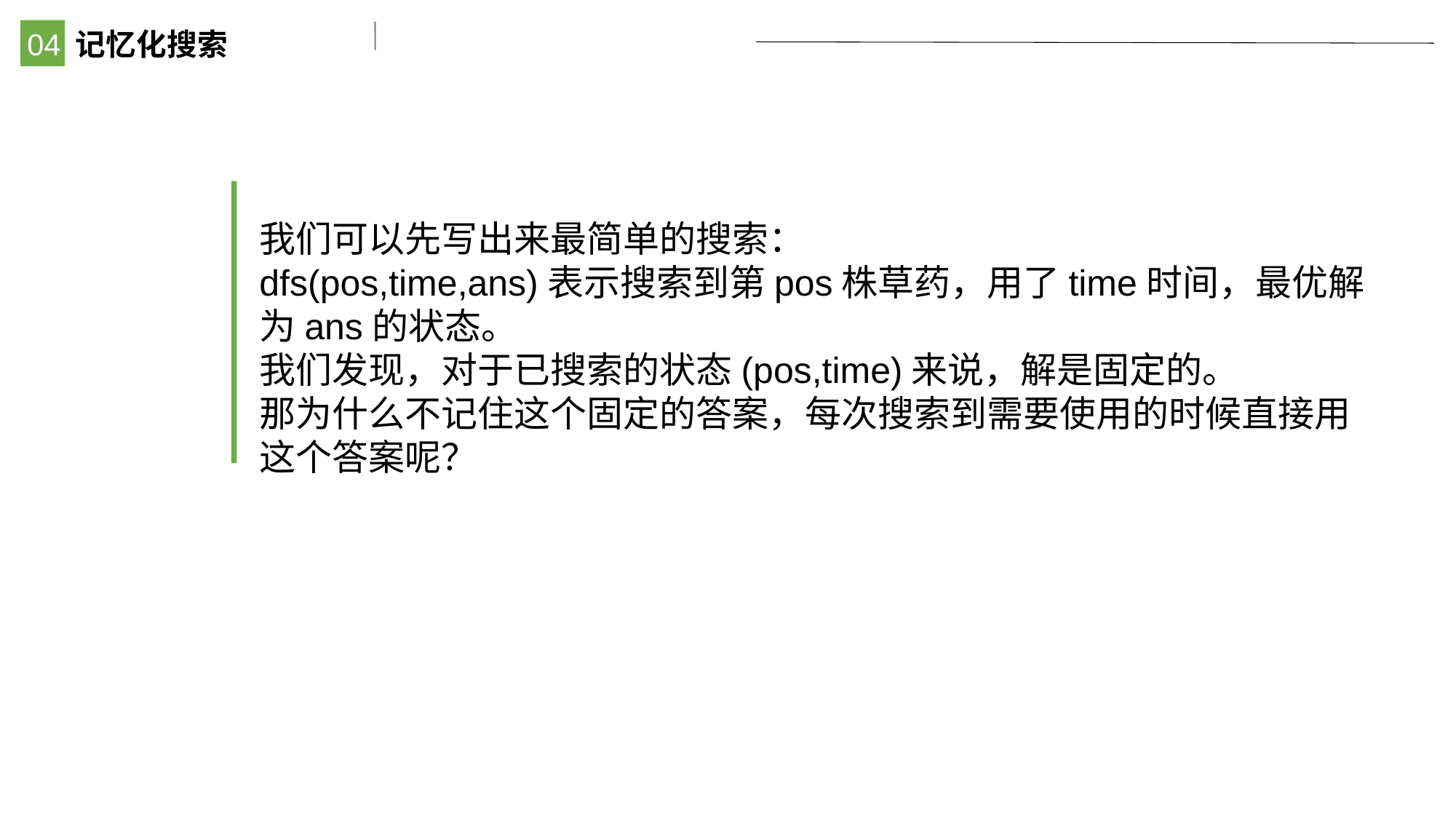

04
记忆化搜索

我们可以先写出来最简单的搜索：
dfs(pos,time,ans)表示搜索到第pos株草药，用了time时间，最优解为ans的状态。
我们发现，对于已搜索的状态(pos,time)来说，解是固定的。
那为什么不记住这个固定的答案，每次搜索到需要使用的时候直接用这个答案呢？